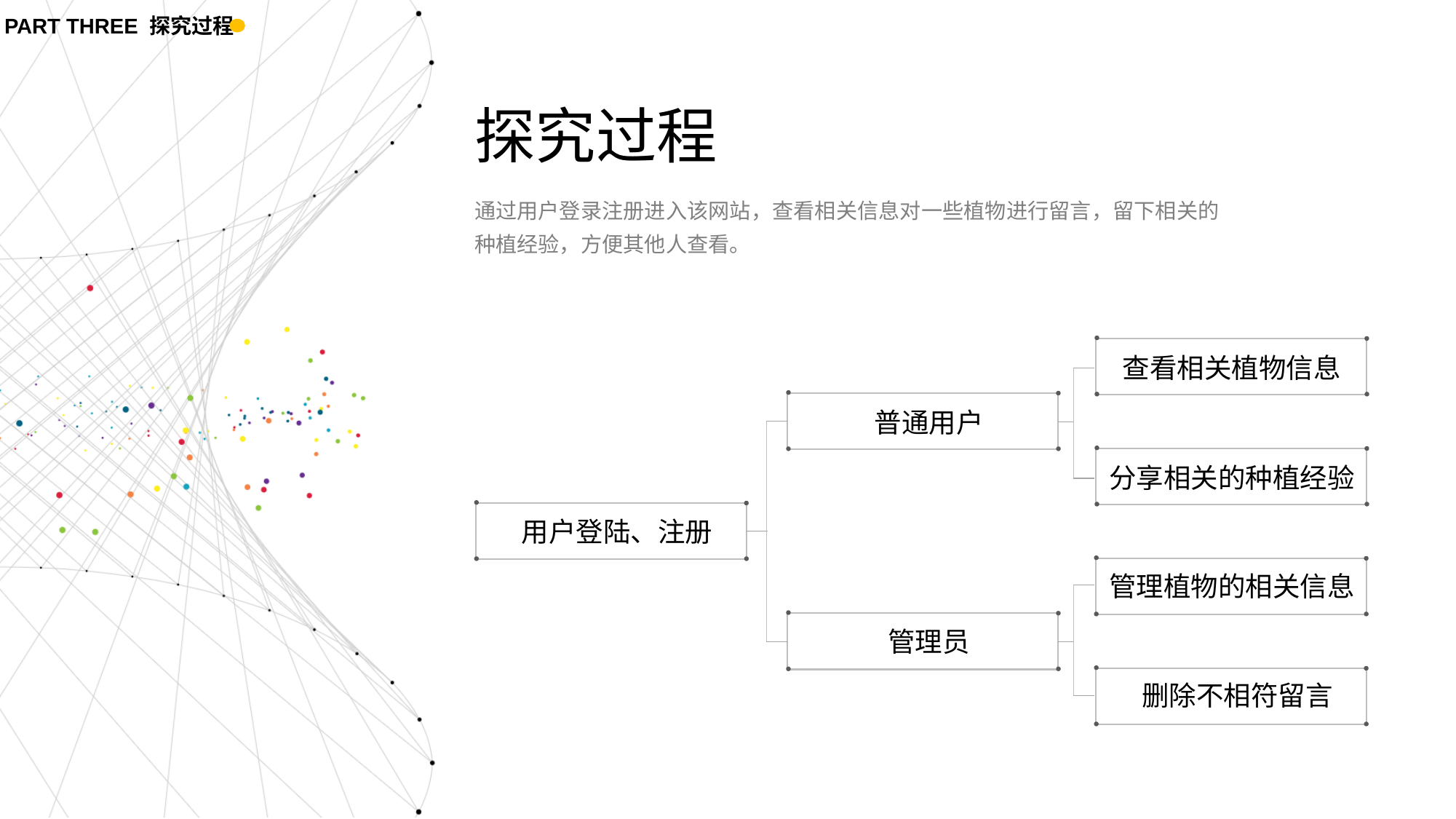

PART THREE 探究过程

探究过程
通过用户登录注册进入该网站，查看相关信息对一些植物进行留言，留下相关的种植经验，方便其他人查看。

查看相关植物信息

普通用户

分享相关的种植经验

用户登陆、注册

管理植物的相关信息

管理员

删除不相符留言